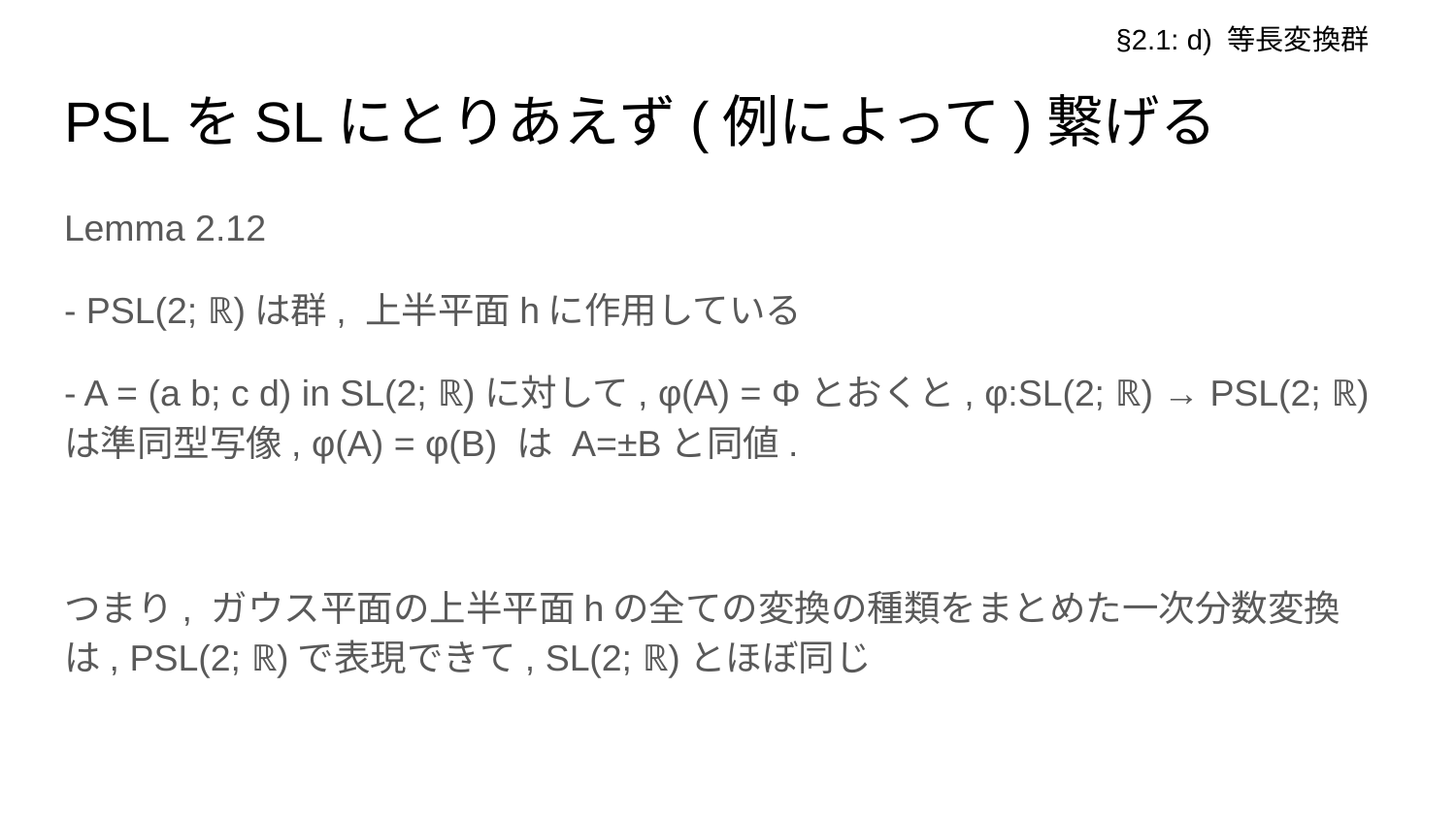

§2.1: d) 等長変換群

# PSLをSLにとりあえず(例によって)繋げる
Lemma 2.12
- PSL(2; ℝ)は群, 上半平面hに作用している
- A = (a b; c d) in SL(2; ℝ)に対して, φ(A) = Φとおくと, φ:SL(2; ℝ) → PSL(2; ℝ)は準同型写像, φ(A) = φ(B) は A=±Bと同値.

つまり, ガウス平面の上半平面hの全ての変換の種類をまとめた一次分数変換は, PSL(2; ℝ)で表現できて, SL(2; ℝ)とほぼ同じ